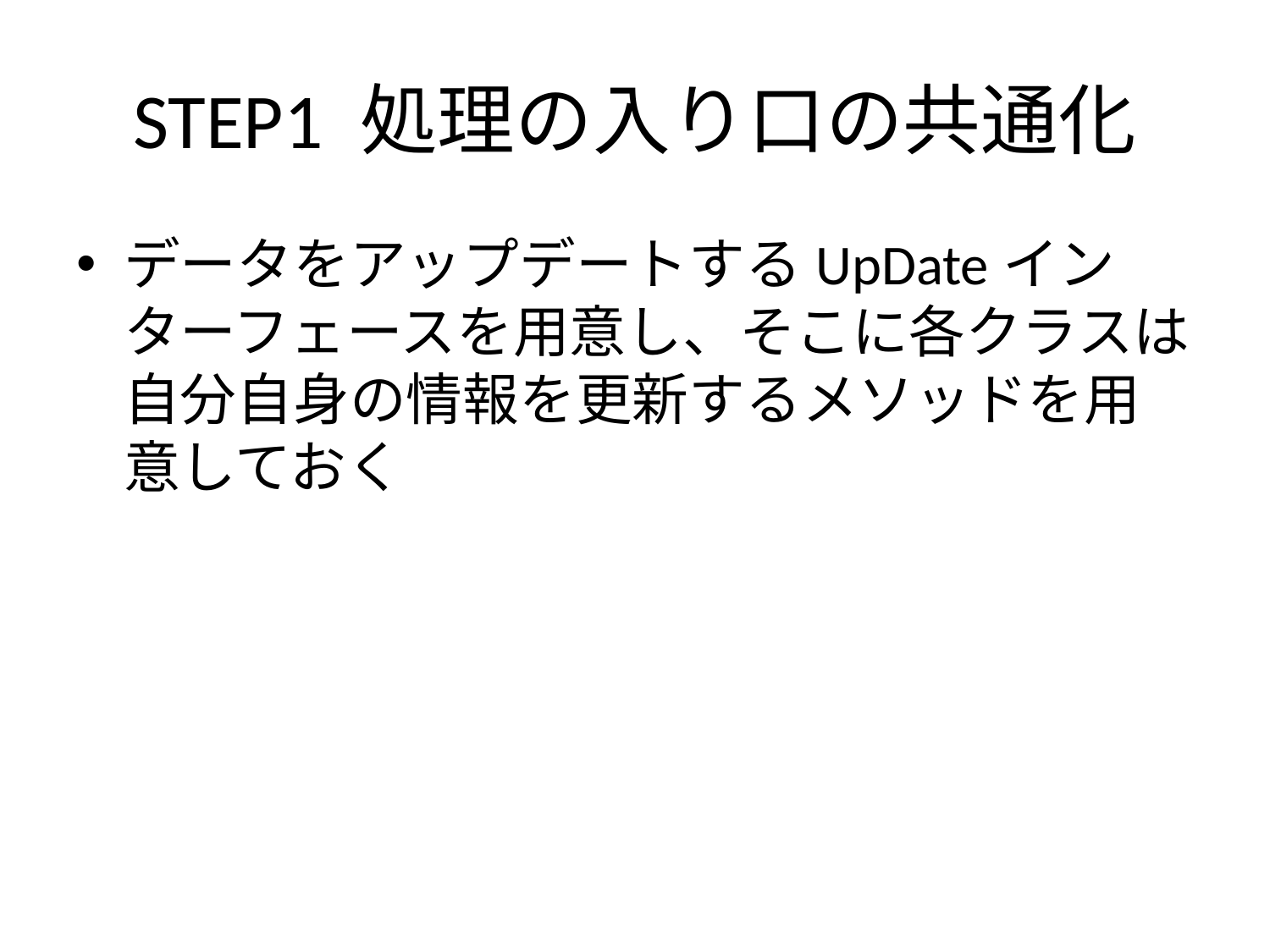

# STEP1 処理の入り口の共通化
データをアップデートするUpDateインターフェースを用意し、そこに各クラスは自分自身の情報を更新するメソッドを用意しておく